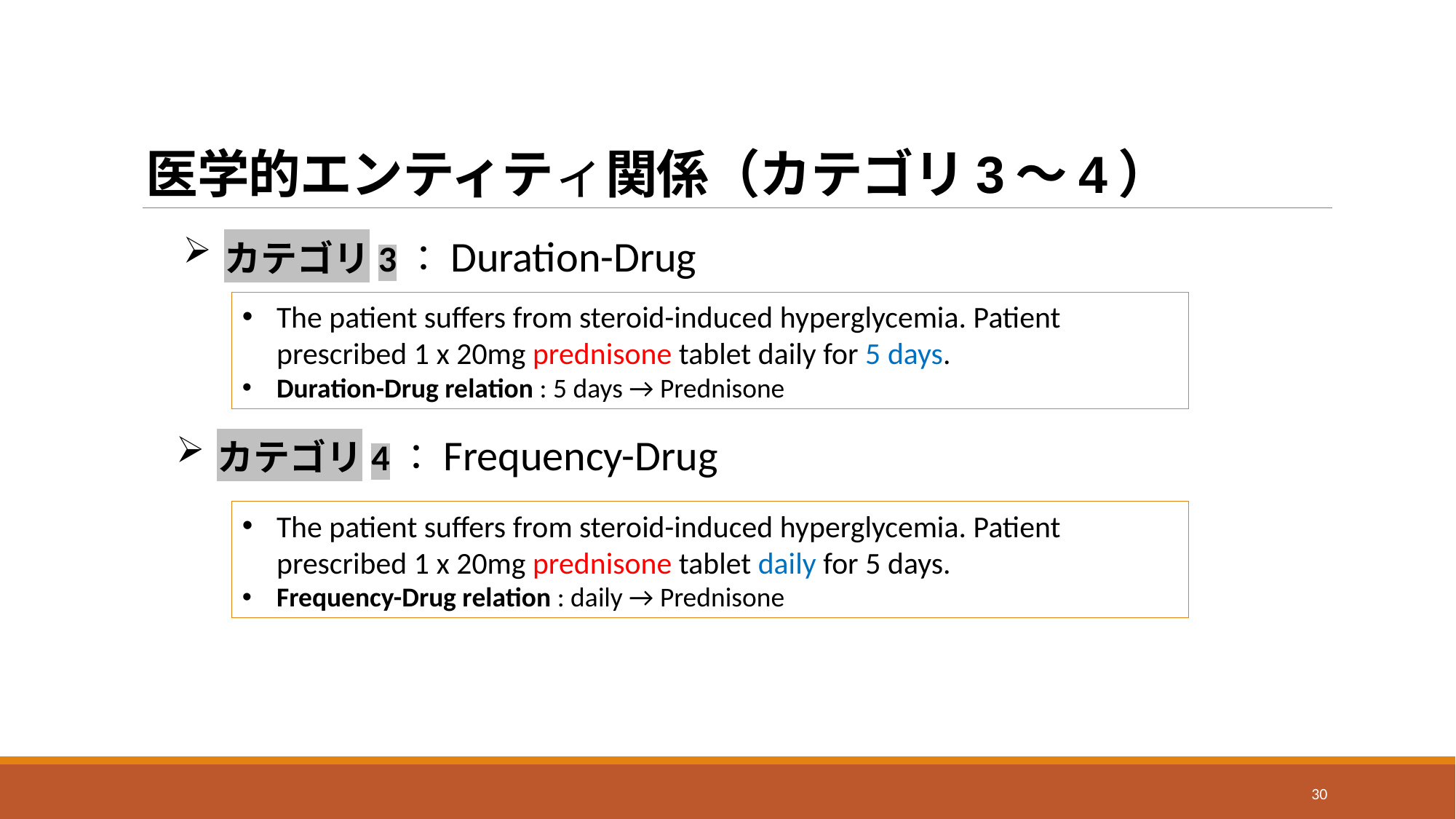

# 医学的エンティティ関係（カテゴリ3〜4）
カテゴリ3：Duration-Drug

The patient suffers from steroid-induced hyperglycemia. Patient prescribed 1 x 20mg prednisone tablet daily for 5 days.
Duration-Drug relation : 5 days → Prednisone
カテゴリ4：Frequency-Drug
The patient suffers from steroid-induced hyperglycemia. Patient prescribed 1 x 20mg prednisone tablet daily for 5 days.
Frequency-Drug relation : daily → Prednisone
30